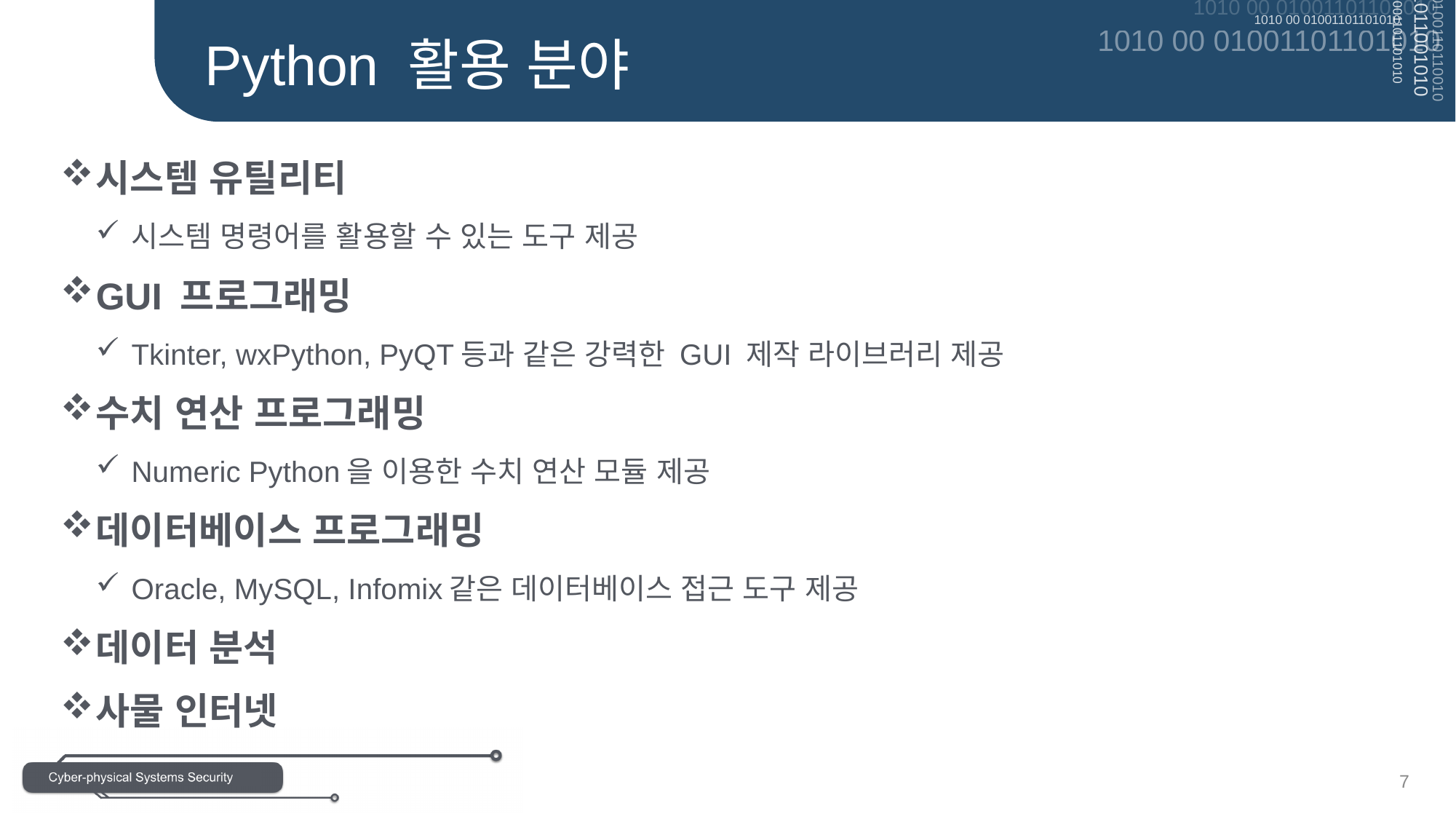

Python 활용 분야
시스템 유틸리티
시스템 명령어를 활용할 수 있는 도구 제공
GUI 프로그래밍
Tkinter, wxPython, PyQT등과 같은 강력한 GUI 제작 라이브러리 제공
수치 연산 프로그래밍
Numeric Python을 이용한 수치 연산 모듈 제공
데이터베이스 프로그래밍
Oracle, MySQL, Infomix같은 데이터베이스 접근 도구 제공
데이터 분석
사물 인터넷

7